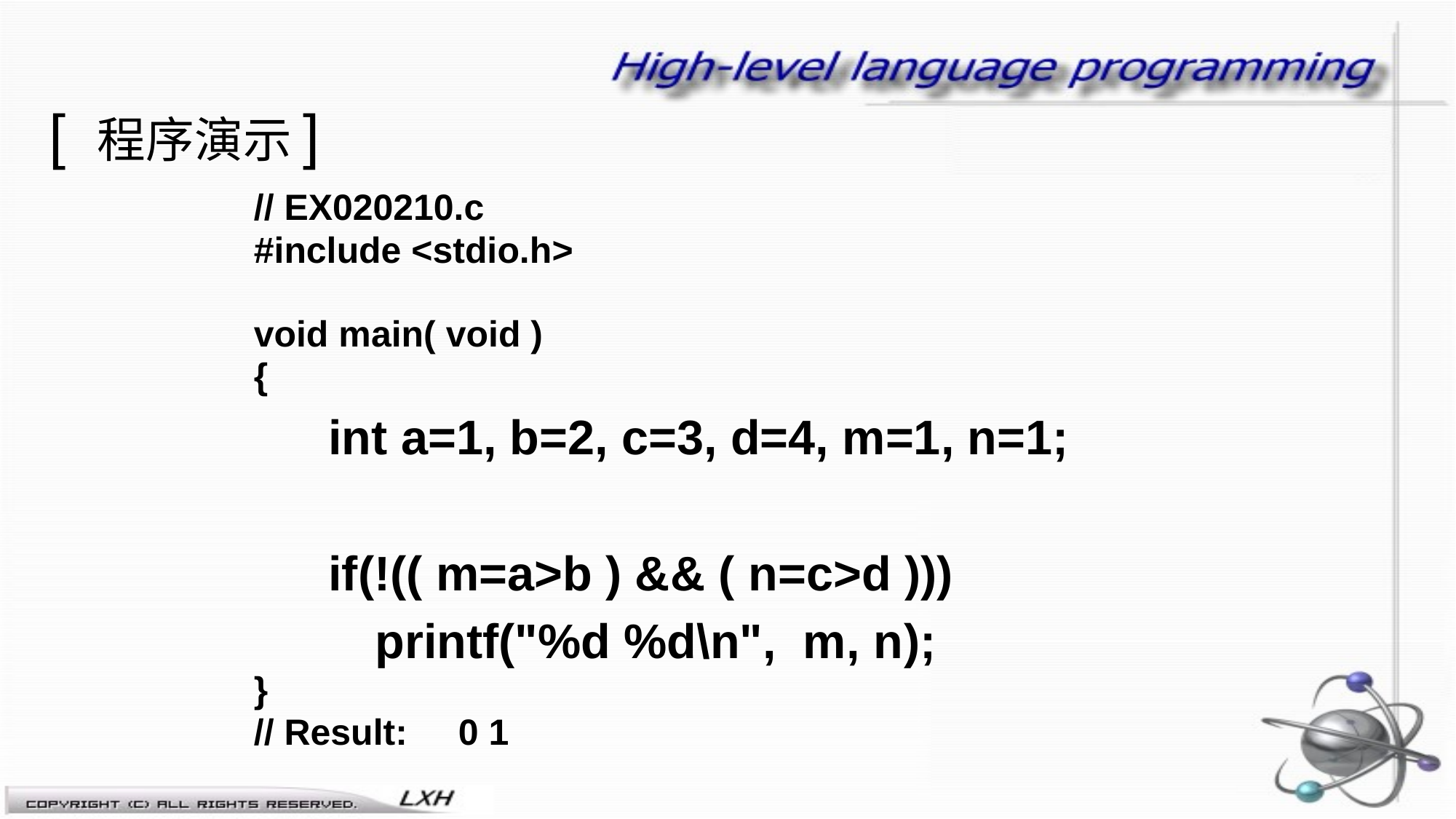

[ 程序演示]
// EX020210.c
#include <stdio.h>

void main( void )
{
	int a=1, b=2, c=3, d=4, m=1, n=1;

	if(!(( m=a>b ) && ( n=c>d )))
         printf("%d %d\n",  m, n);
}
// Result:     0 1